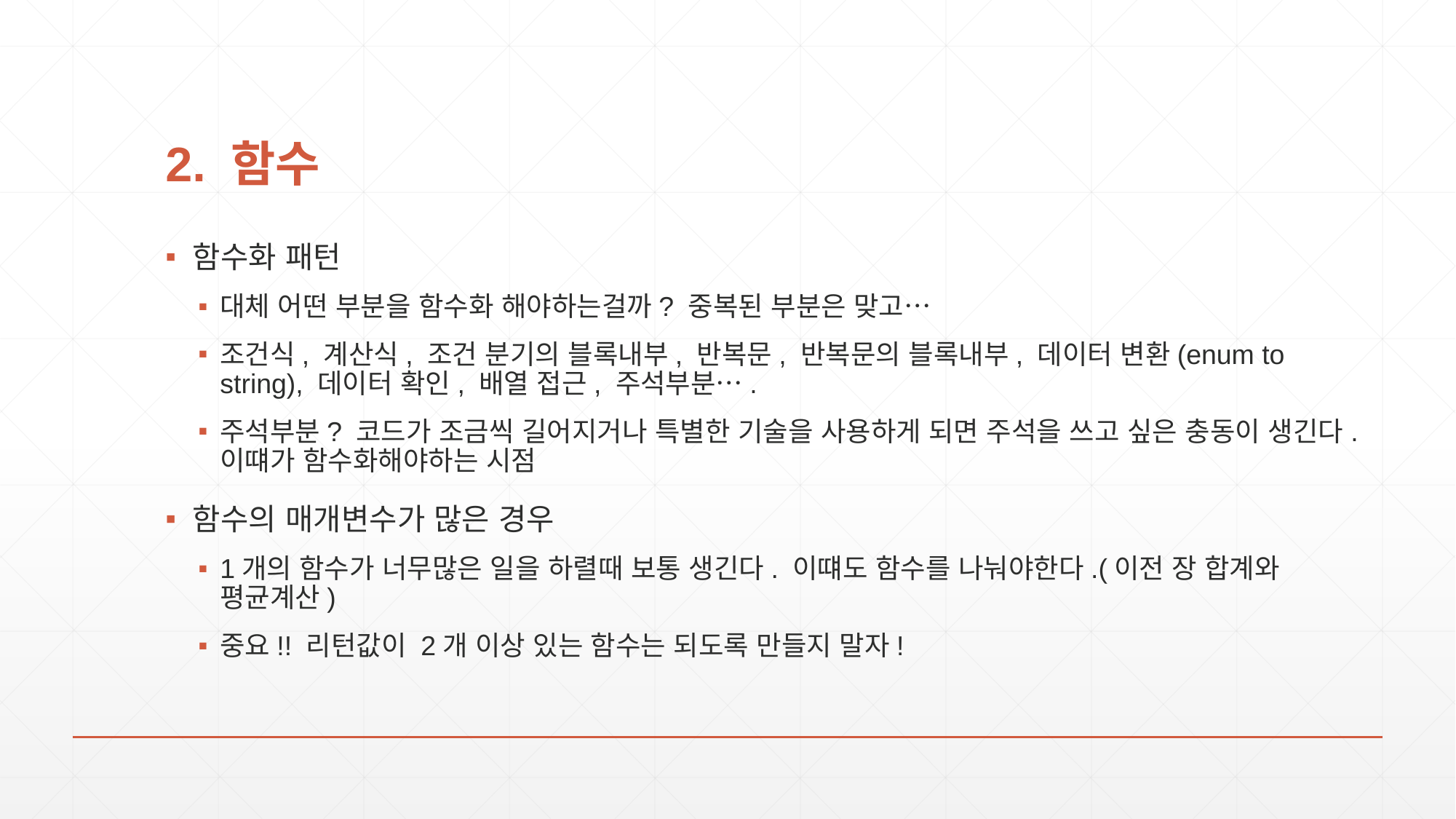

# 2. 함수
함수화 패턴
대체 어떤 부분을 함수화 해야하는걸까? 중복된 부분은 맞고…
조건식, 계산식, 조건 분기의 블록내부, 반복문, 반복문의 블록내부, 데이터 변환(enum to string), 데이터 확인, 배열 접근, 주석부분….
주석부분? 코드가 조금씩 길어지거나 특별한 기술을 사용하게 되면 주석을 쓰고 싶은 충동이 생긴다. 이떄가 함수화해야하는 시점
함수의 매개변수가 많은 경우
1개의 함수가 너무많은 일을 하렬때 보통 생긴다. 이떄도 함수를 나눠야한다.(이전 장 합계와 평균계산)
중요!! 리턴값이 2개 이상 있는 함수는 되도록 만들지 말자!